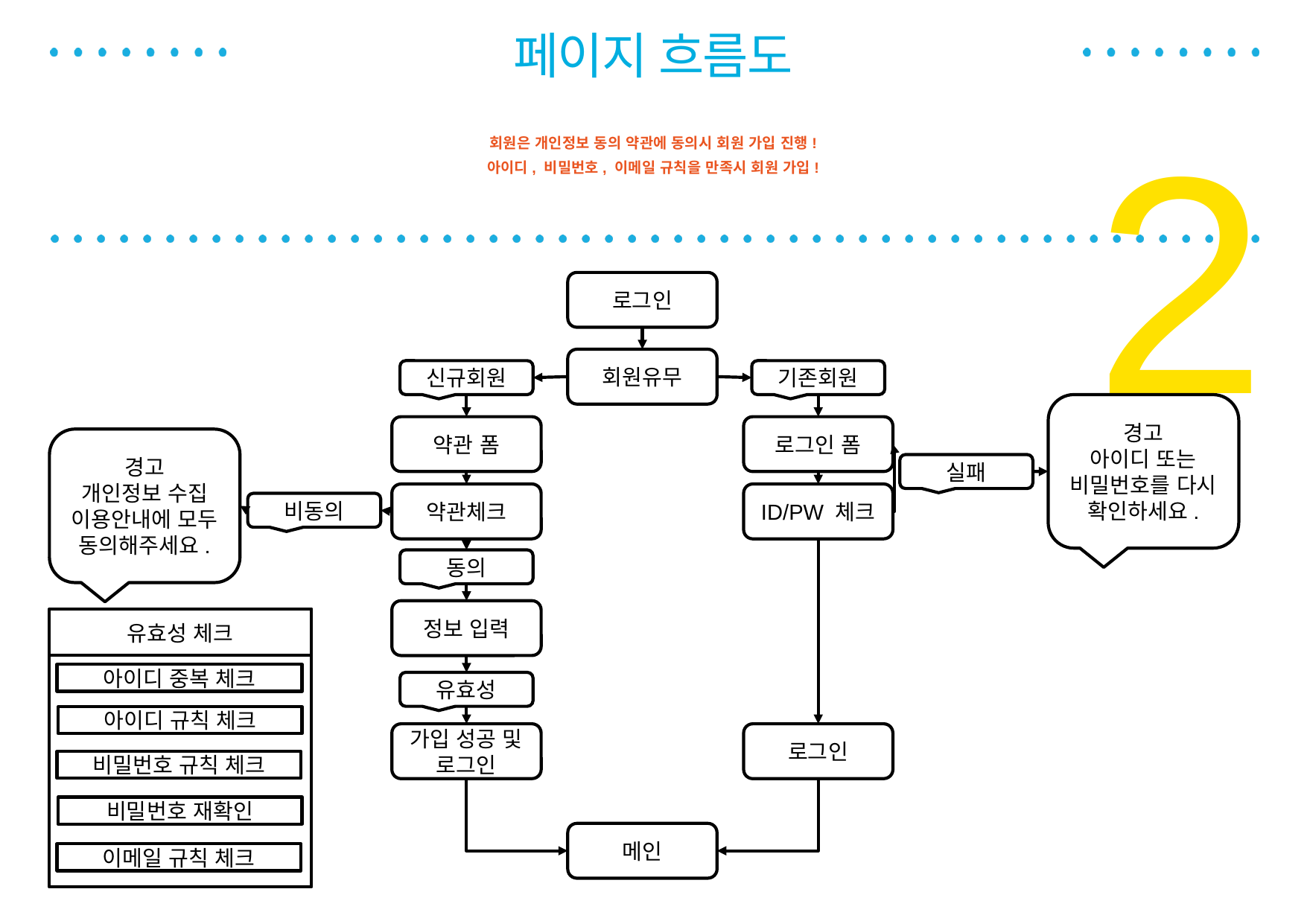

페이지 흐름도
회원은 개인정보 동의 약관에 동의시 회원 가입 진행!
아이디, 비밀번호, 이메일 규칙을 만족시 회원 가입!
2
로그인
회원유무
신규회원
기존회원
경고
아이디 또는 비밀번호를 다시 확인하세요.
약관 폼
로그인 폼
경고
개인정보 수집 이용안내에 모두 동의해주세요.
실패
약관체크
ID/PW 체크
비동의
동의
정보 입력

유효성 체크
아이디 중복 체크
유효성
아이디 규칙 체크
로그인
가입 성공 및 로그인
비밀번호 규칙 체크
비밀번호 재확인
메인
이메일 규칙 체크